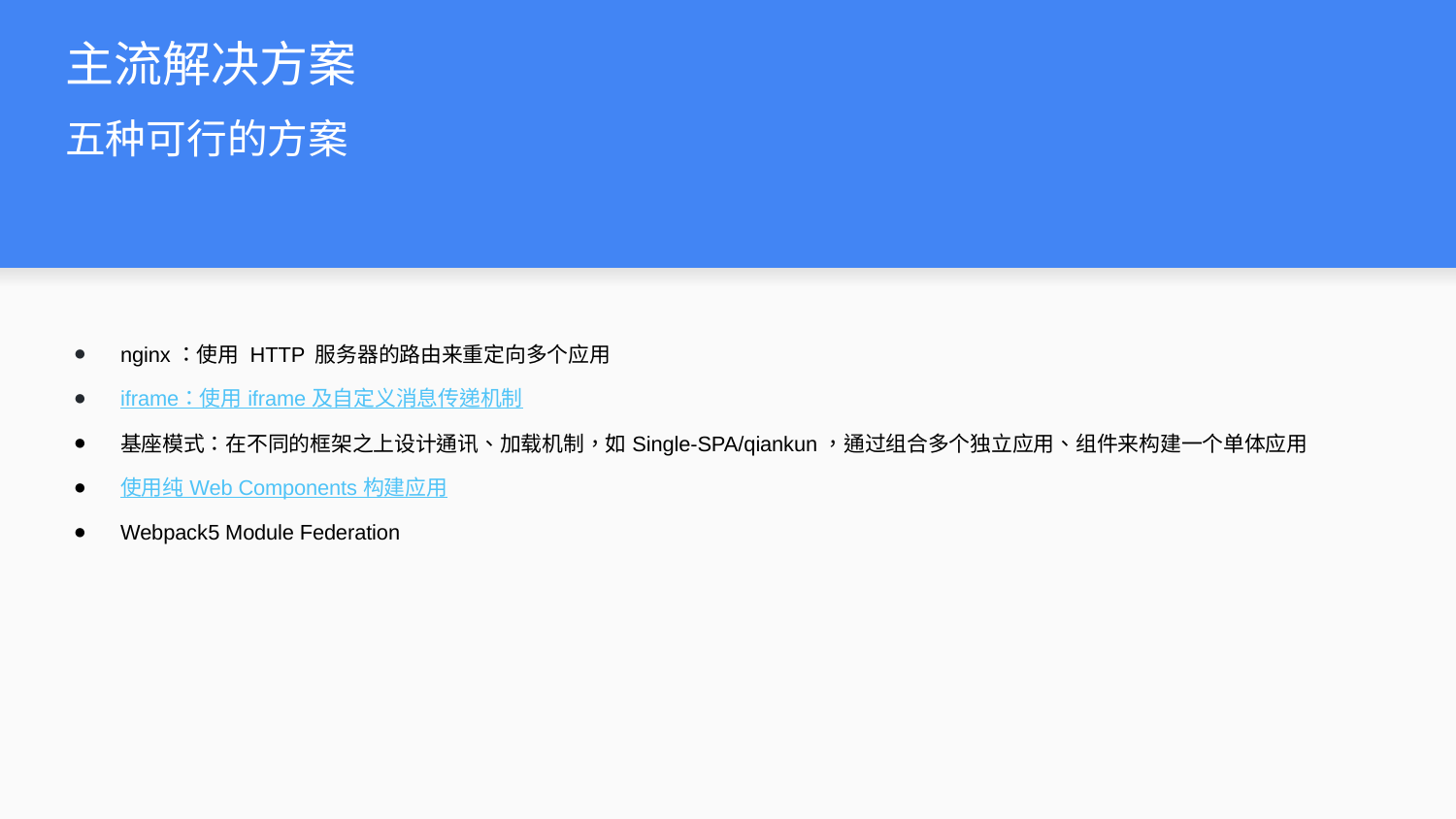

主流解决方案
# 五种可行的方案
nginx：使用 HTTP 服务器的路由来重定向多个应用
iframe：使用 iframe 及自定义消息传递机制
基座模式：在不同的框架之上设计通讯、加载机制，如Single-SPA/qiankun，通过组合多个独立应用、组件来构建一个单体应用
使用纯 Web Components 构建应用
Webpack5 Module Federation